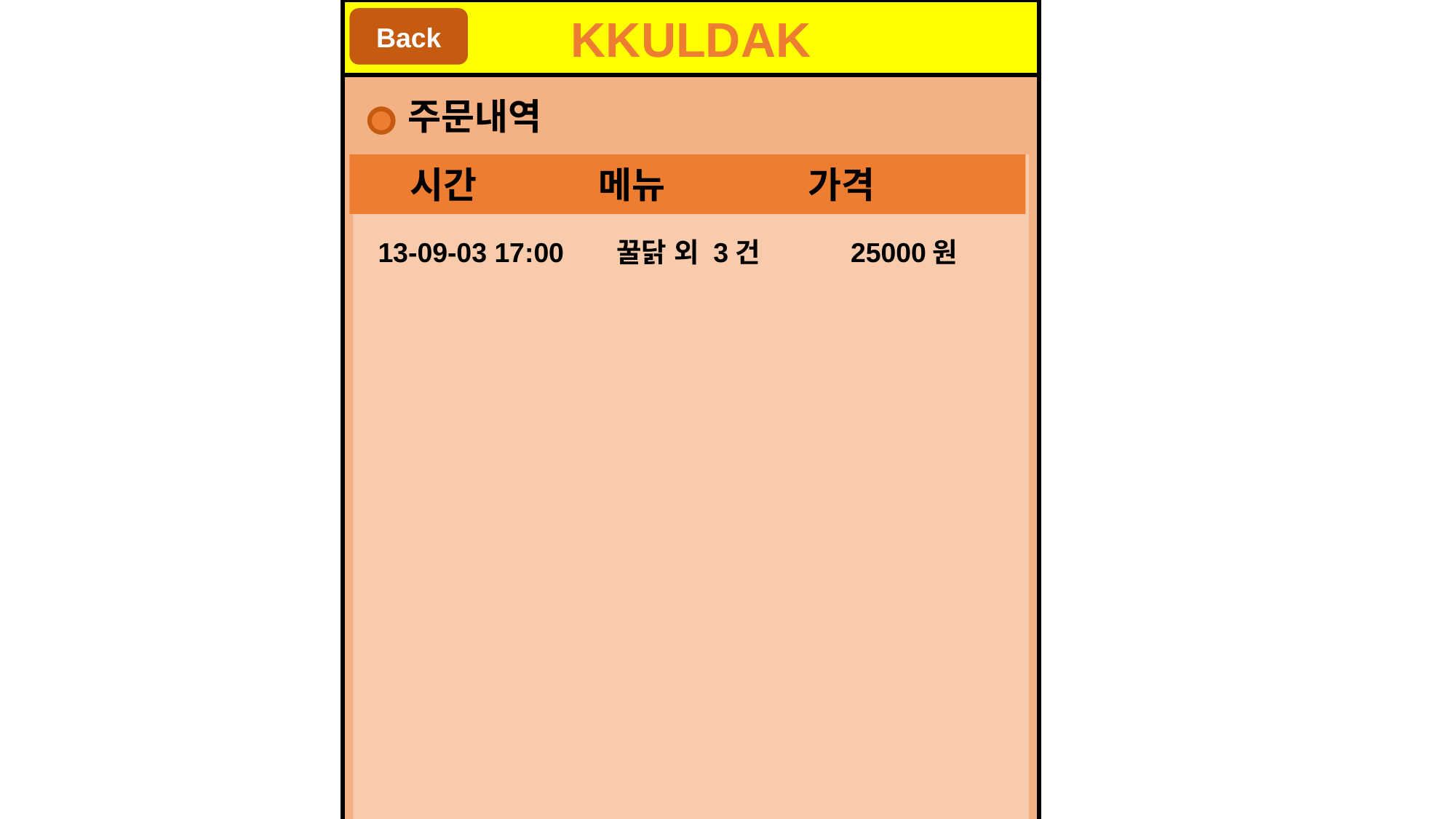

KKULDAK
마이페이지 UI
Back
주문내역

    시간            메뉴              가격
13-09-03 17:00      꿀닭 외 3건           25000원